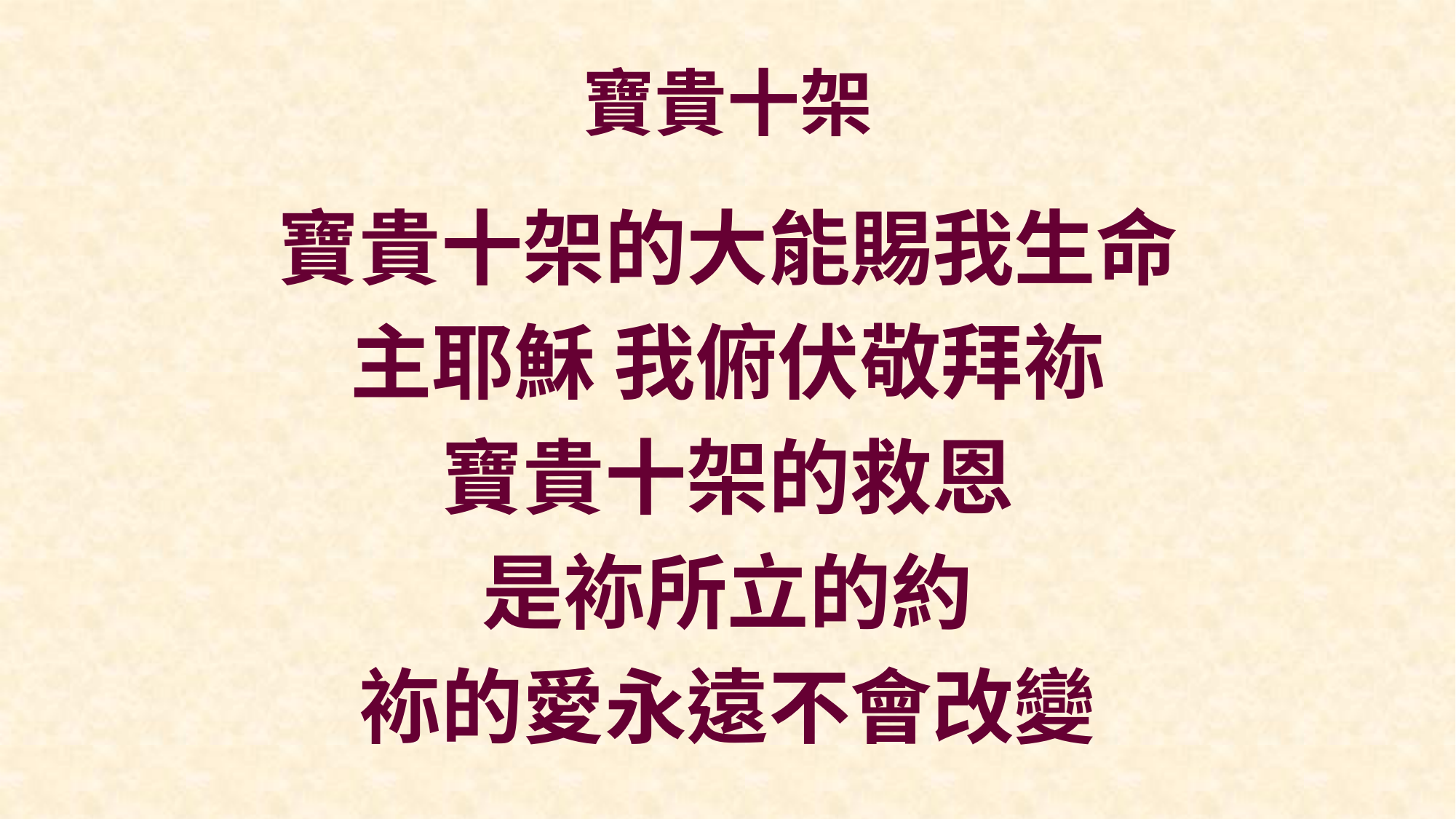

# 寶貴十架
寶貴十架的大能賜我生命
主耶穌 我俯伏敬拜袮
寶貴十架的救恩
是袮所立的約
袮的愛永遠不會改變